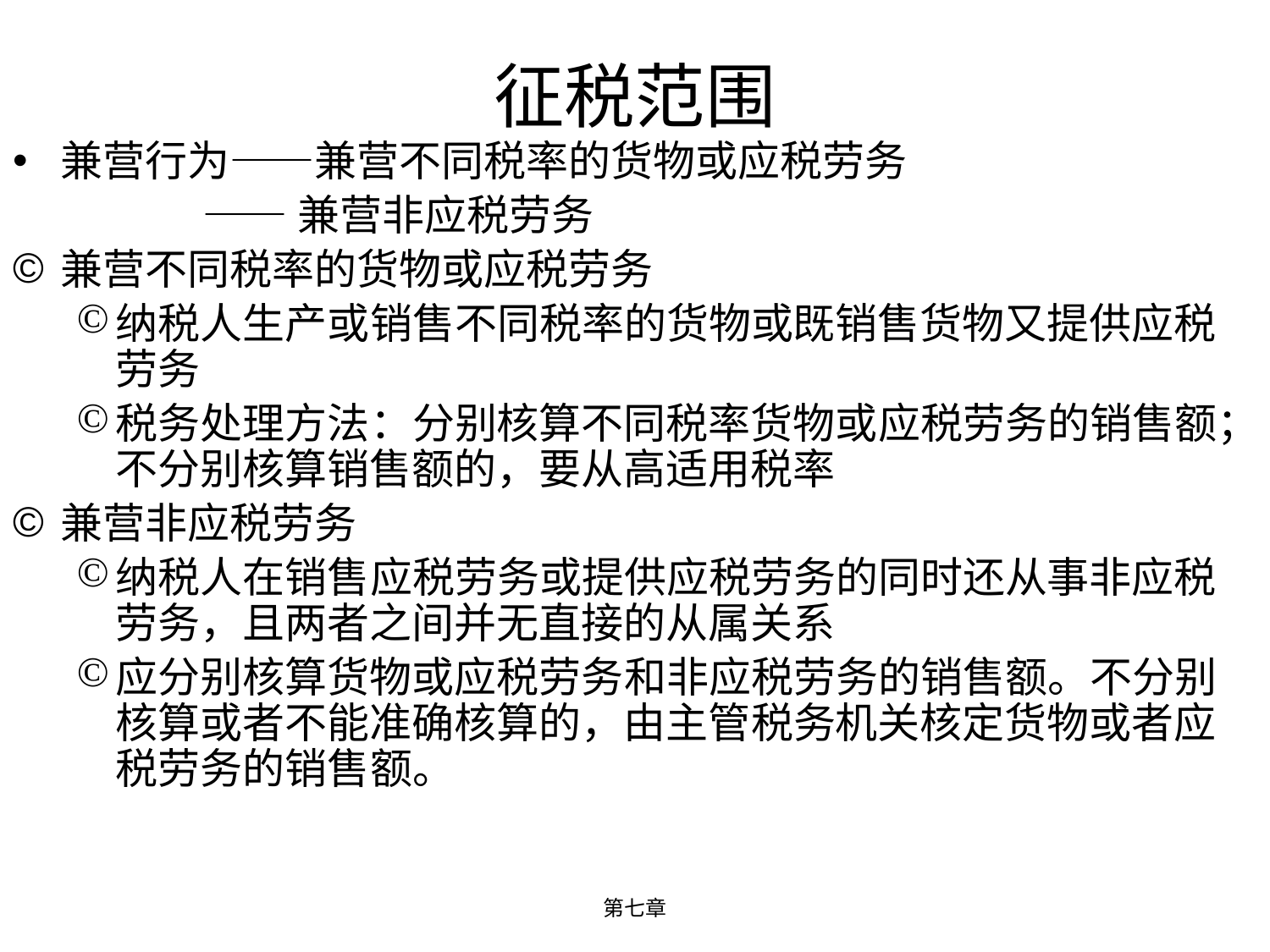

# 征税范围
兼营行为——兼营不同税率的货物或应税劳务
                    ——兼营非应税劳务
兼营不同税率的货物或应税劳务
纳税人生产或销售不同税率的货物或既销售货物又提供应税劳务
税务处理方法：分别核算不同税率货物或应税劳务的销售额；不分别核算销售额的，要从高适用税率
兼营非应税劳务
纳税人在销售应税劳务或提供应税劳务的同时还从事非应税劳务，且两者之间并无直接的从属关系
应分别核算货物或应税劳务和非应税劳务的销售额。不分别核算或者不能准确核算的，由主管税务机关核定货物或者应税劳务的销售额。

第七章
21